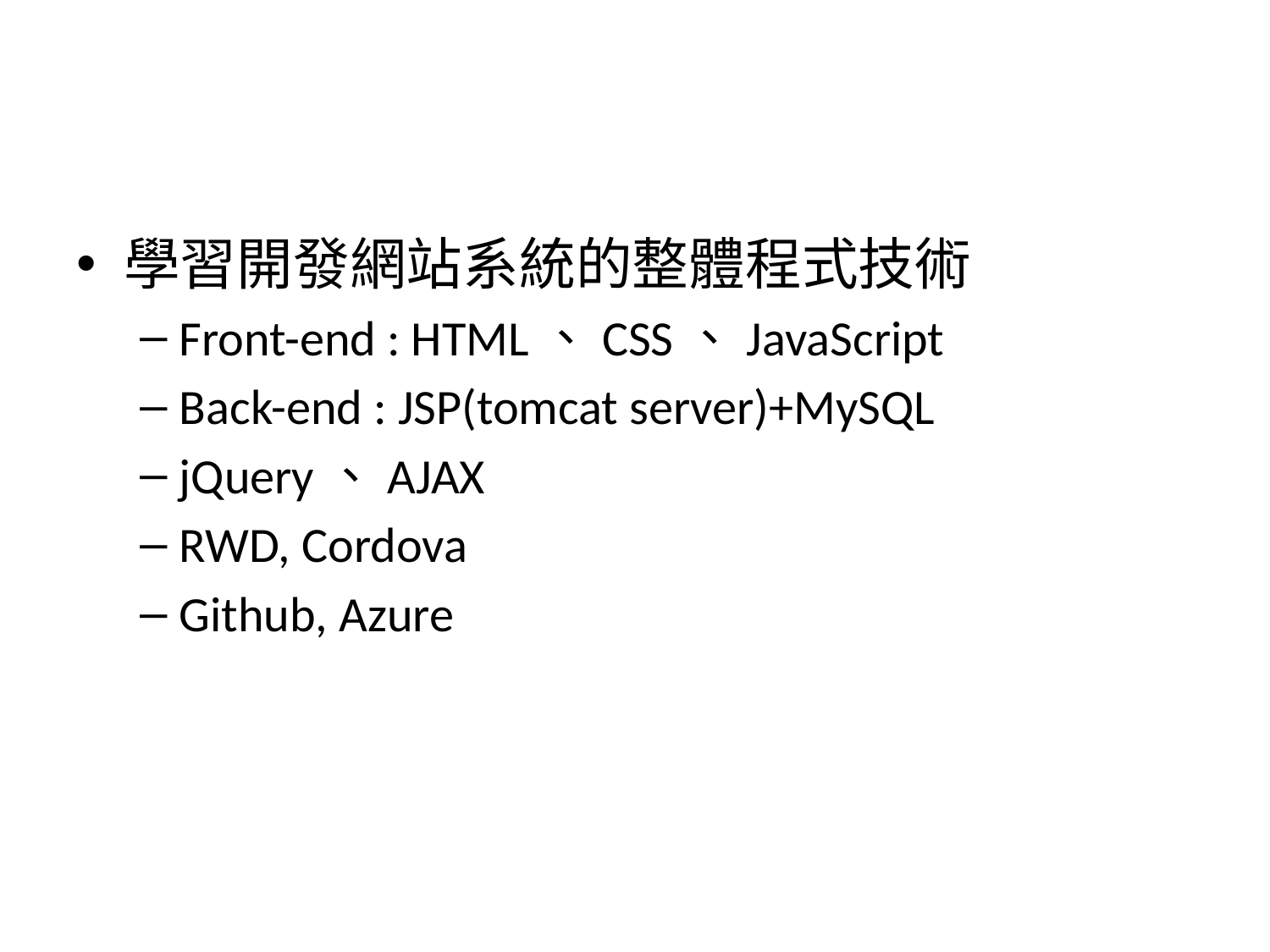

#
學習開發網站系統的整體程式技術
Front-end : HTML、CSS、JavaScript
Back-end : JSP(tomcat server)+MySQL
jQuery、AJAX
RWD, Cordova
Github, Azure